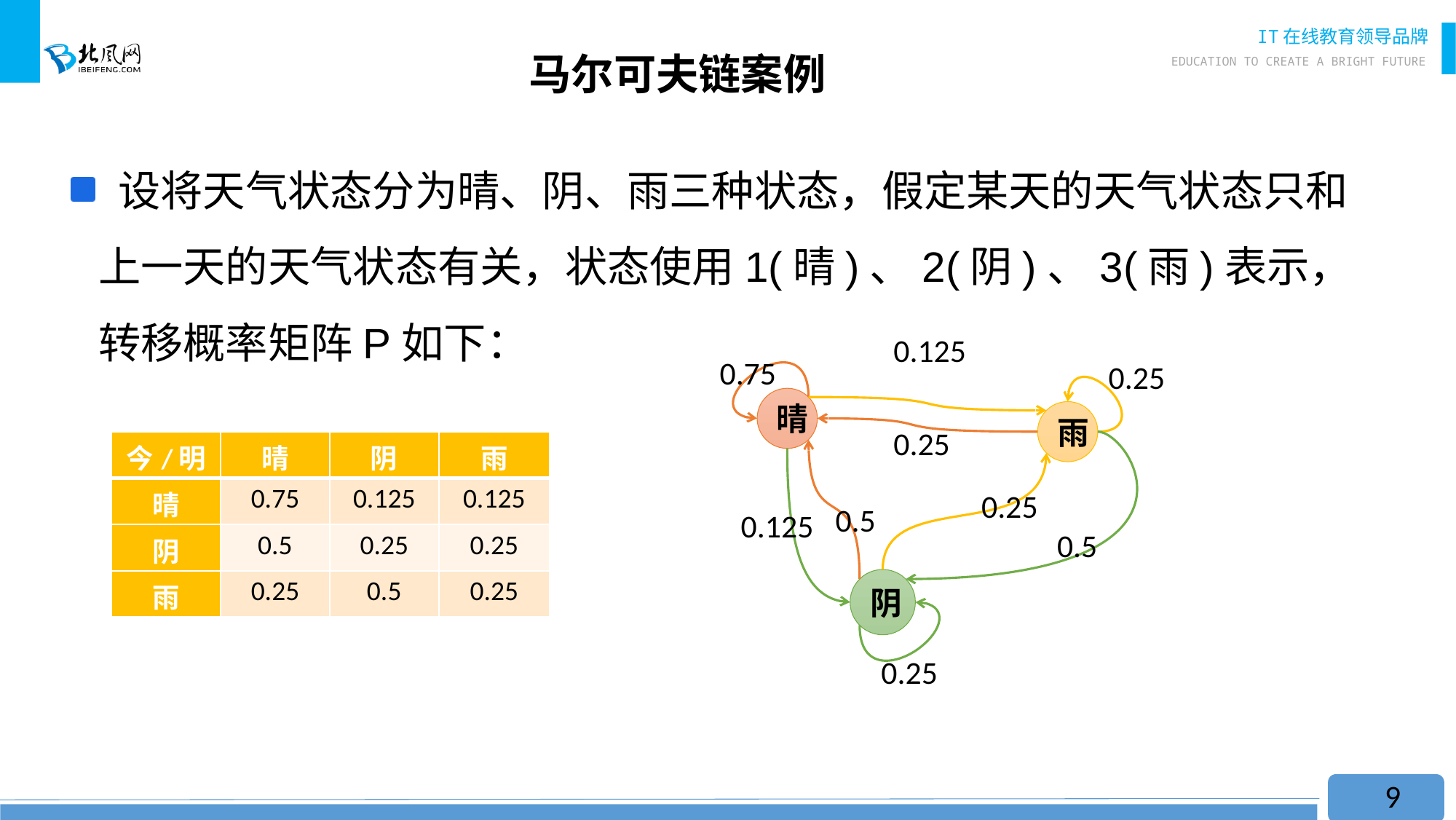

# 马尔可夫链案例
 设将天气状态分为晴、阴、雨三种状态，假定某天的天气状态只和上一天的天气状态有关，状态使用1(晴)、2(阴)、3(雨)表示，转移概率矩阵P如下：
0.125
0.75
0.25
晴
雨
0.25
0.25
0.5
0.125
0.5
阴
0.25
| 今/明 | 晴 | 阴 | 雨 |
| --- | --- | --- | --- |
| 晴 | 0.75 | 0.125 | 0.125 |
| 阴 | 0.5 | 0.25 | 0.25 |
| 雨 | 0.25 | 0.5 | 0.25 |